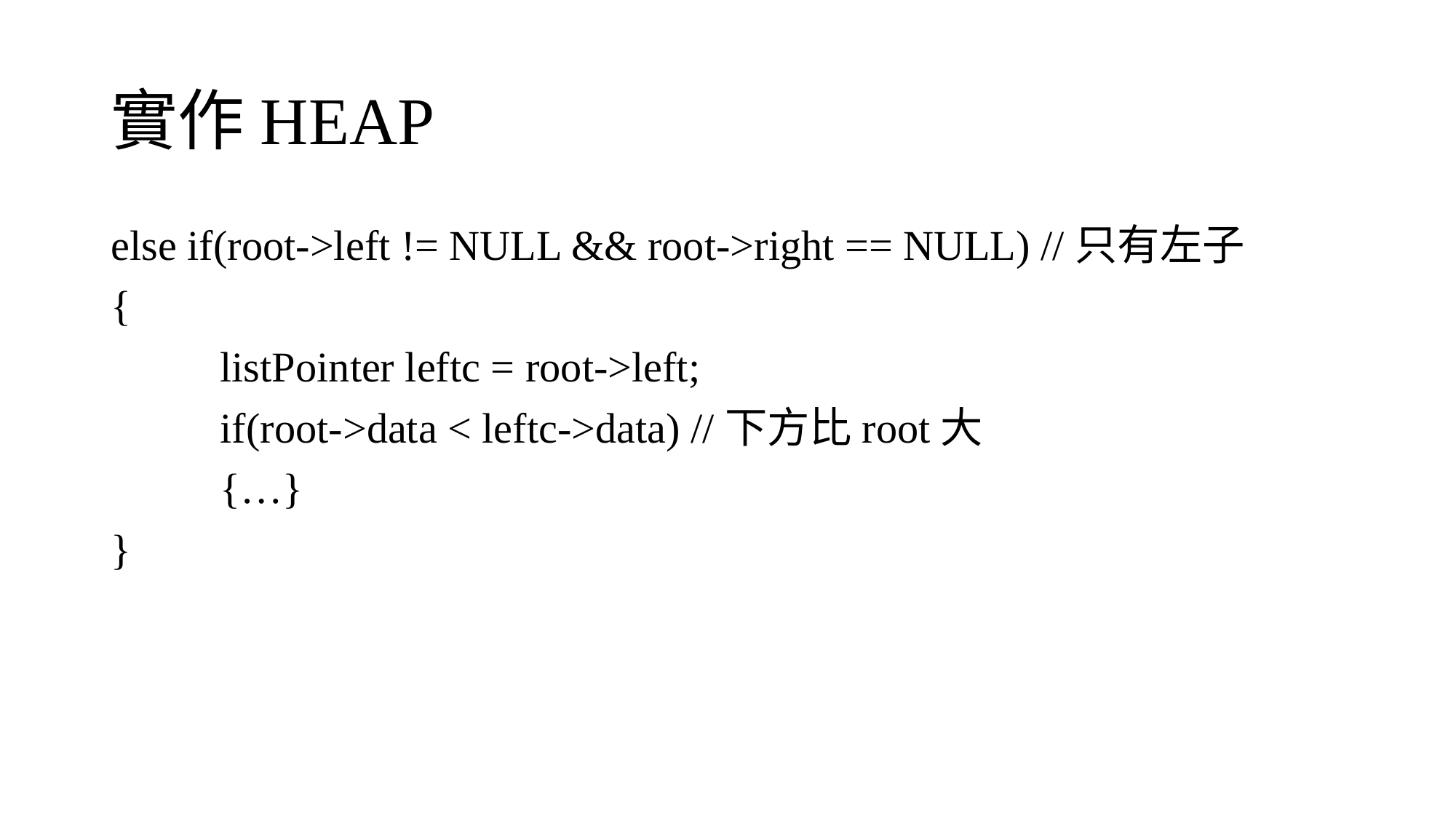

# 實作HEAP
else if(root->left != NULL && root->right == NULL) //只有左子
{
	listPointer leftc = root->left;
	if(root->data < leftc->data) //下方比root大
	{…}
}